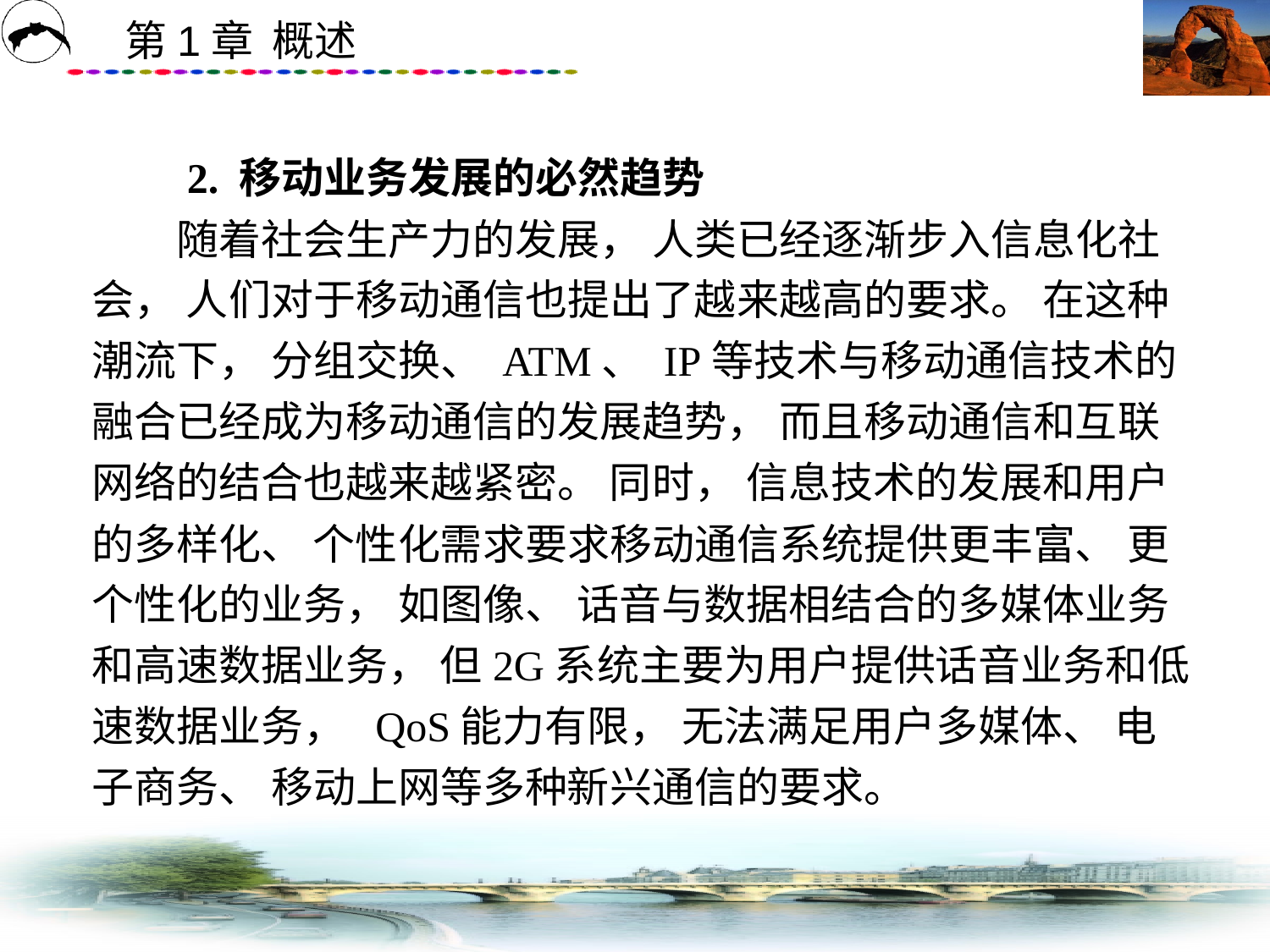

# 2. 移动业务发展的必然趋势 　　随着社会生产力的发展， 人类已经逐渐步入信息化社会， 人们对于移动通信也提出了越来越高的要求。 在这种潮流下， 分组交换、 ATM、 IP等技术与移动通信技术的融合已经成为移动通信的发展趋势， 而且移动通信和互联网络的结合也越来越紧密。 同时， 信息技术的发展和用户的多样化、 个性化需求要求移动通信系统提供更丰富、 更个性化的业务， 如图像、 话音与数据相结合的多媒体业务和高速数据业务， 但2G系统主要为用户提供话音业务和低速数据业务，  QoS能力有限， 无法满足用户多媒体、 电子商务、 移动上网等多种新兴通信的要求。